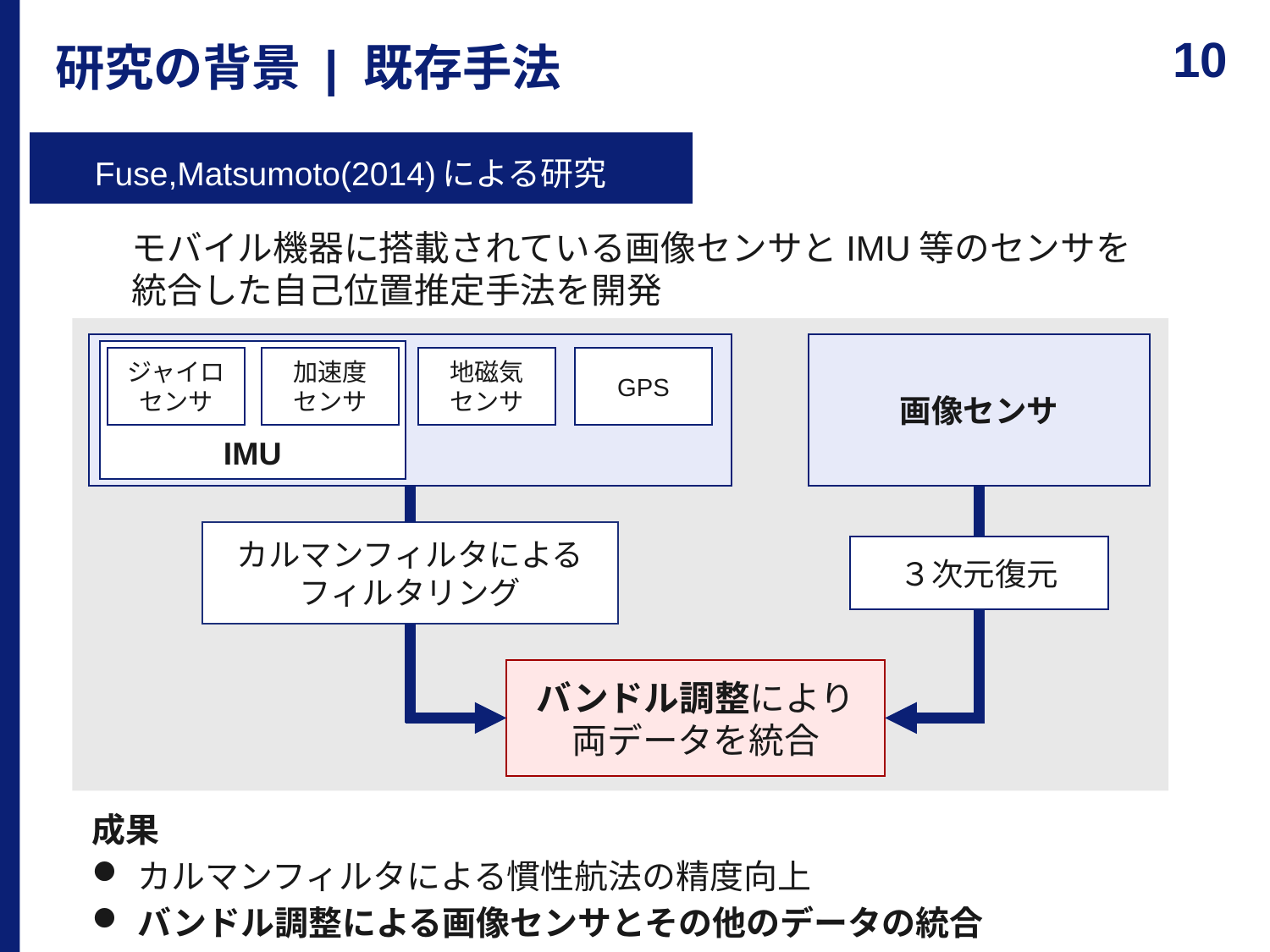

# 研究の背景 | 既存手法
Fuse,Matsumoto(2014)による研究
モバイル機器に搭載されている画像センサとIMU等のセンサを
統合した自己位置推定手法を開発

画像センサ

地磁気
センサ
ジャイロ
センサ
加速度
センサ
GPS
IMU
カルマンフィルタによる
フィルタリング
３次元復元
バンドル調整により
両データを統合
成果
カルマンフィルタによる慣性航法の精度向上
バンドル調整による画像センサとその他のデータの統合